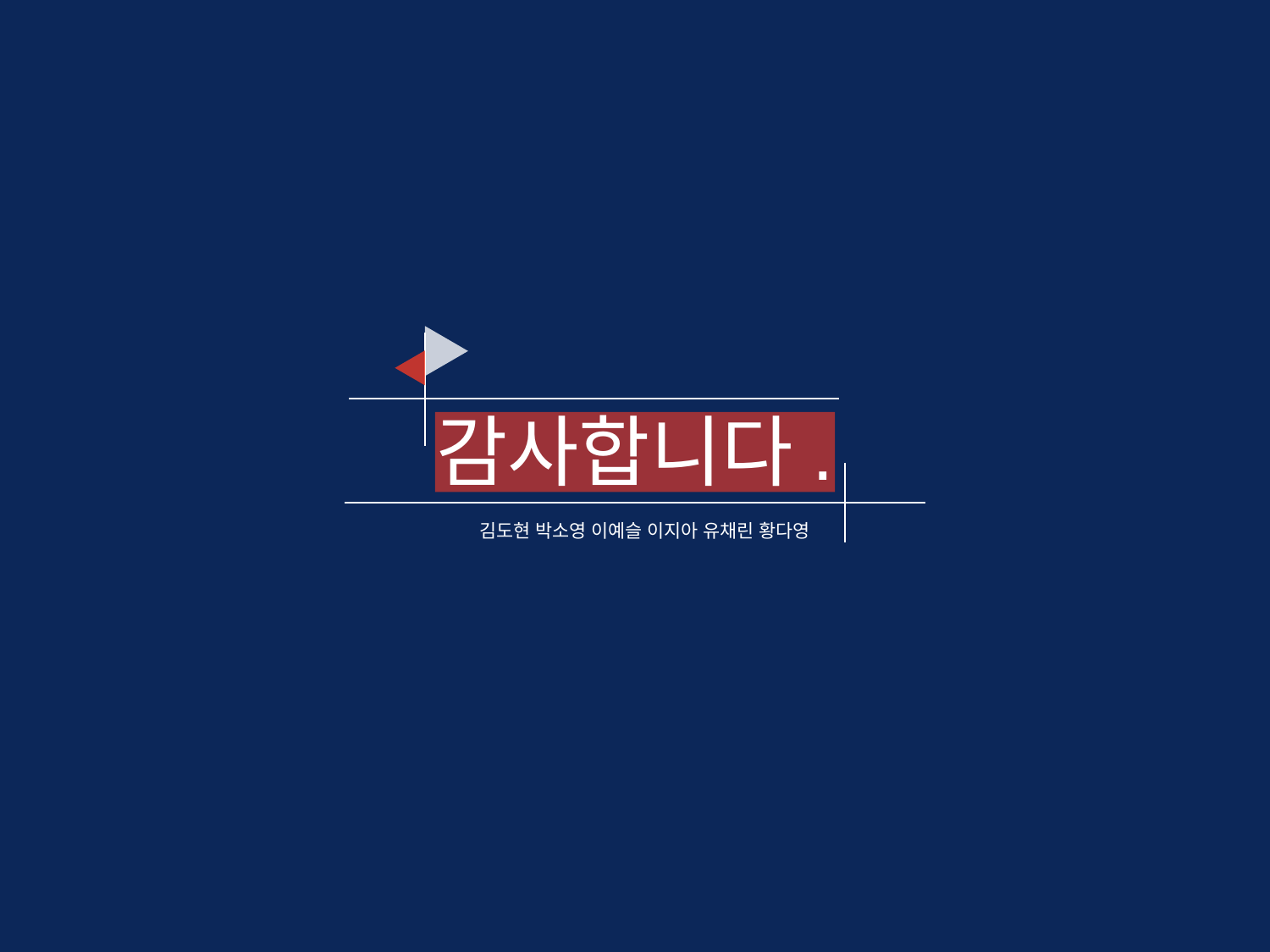

감사합니다.

김도현 박소영 이예슬 이지아 유채린 황다영